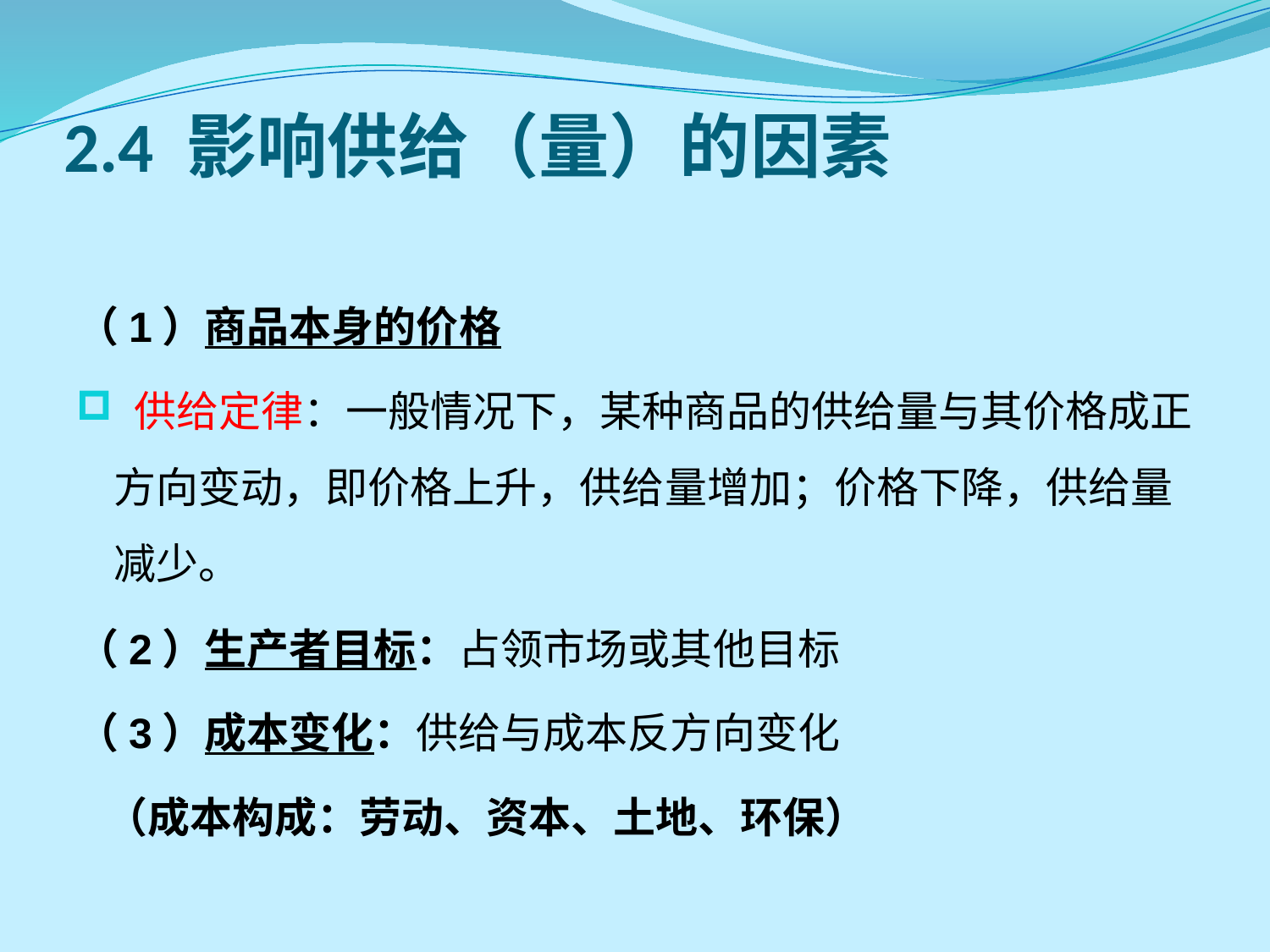

# 2.4 影响供给（量）的因素
（1）商品本身的价格
 供给定律：一般情况下，某种商品的供给量与其价格成正方向变动，即价格上升，供给量增加；价格下降，供给量减少。
（2）生产者目标：占领市场或其他目标
（3）成本变化：供给与成本反方向变化
  （成本构成：劳动、资本、土地、环保）

20